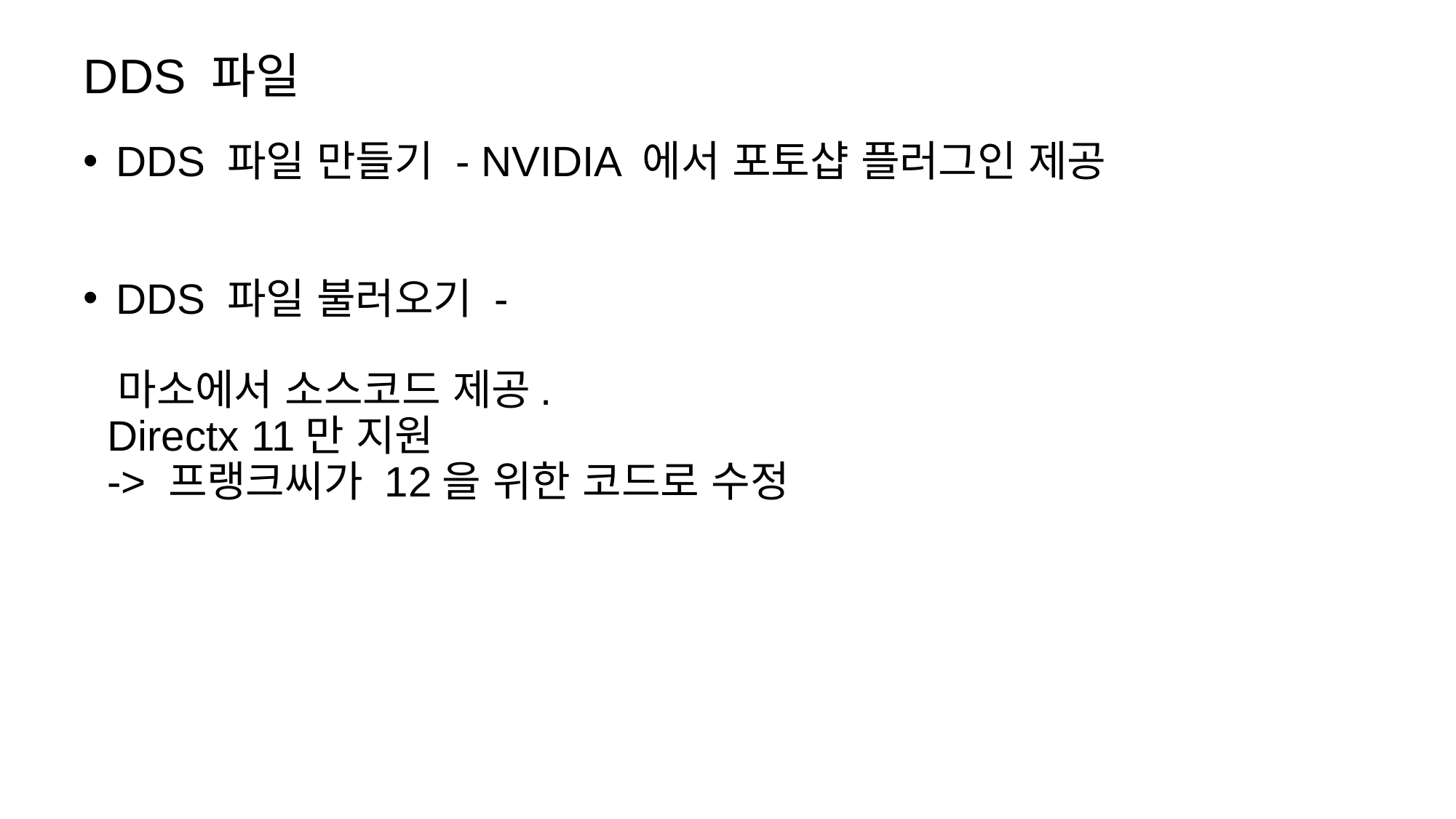

# DDS 파일
DDS 파일 만들기 - NVIDIA 에서 포토샵 플러그인 제공

DDS 파일 불러오기 -

  마소에서 소스코드 제공.
  Directx 11만 지원
  -> 프랭크씨가 12을 위한 코드로 수정